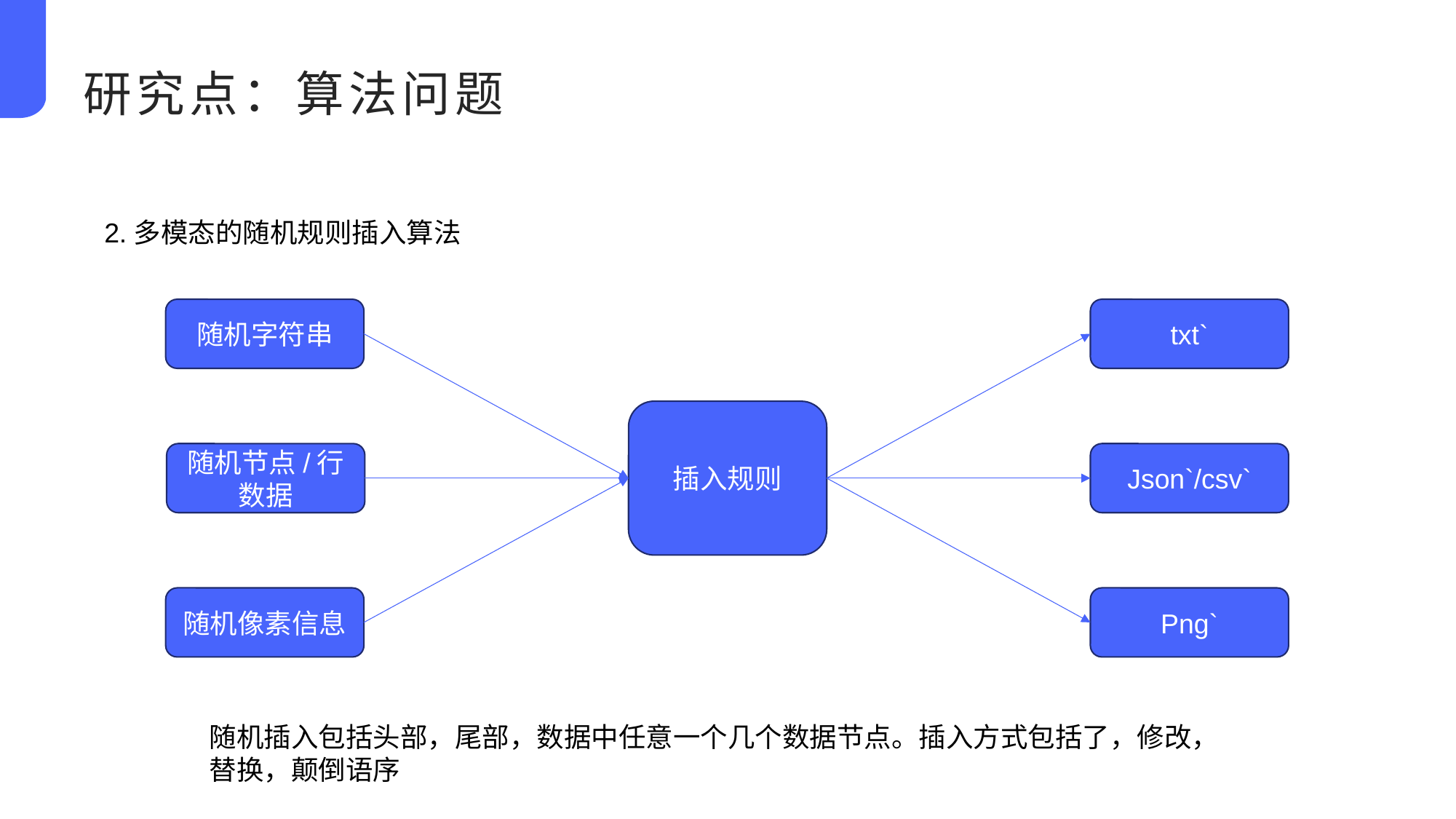

研究点：算法问题
2.多模态的随机规则插入算法
随机字符串
txt`
插入规则
随机节点/行数据
Json`/csv`
随机像素信息
Png`
随机插入包括头部，尾部，数据中任意一个几个数据节点。插入方式包括了，修改，替换，颠倒语序